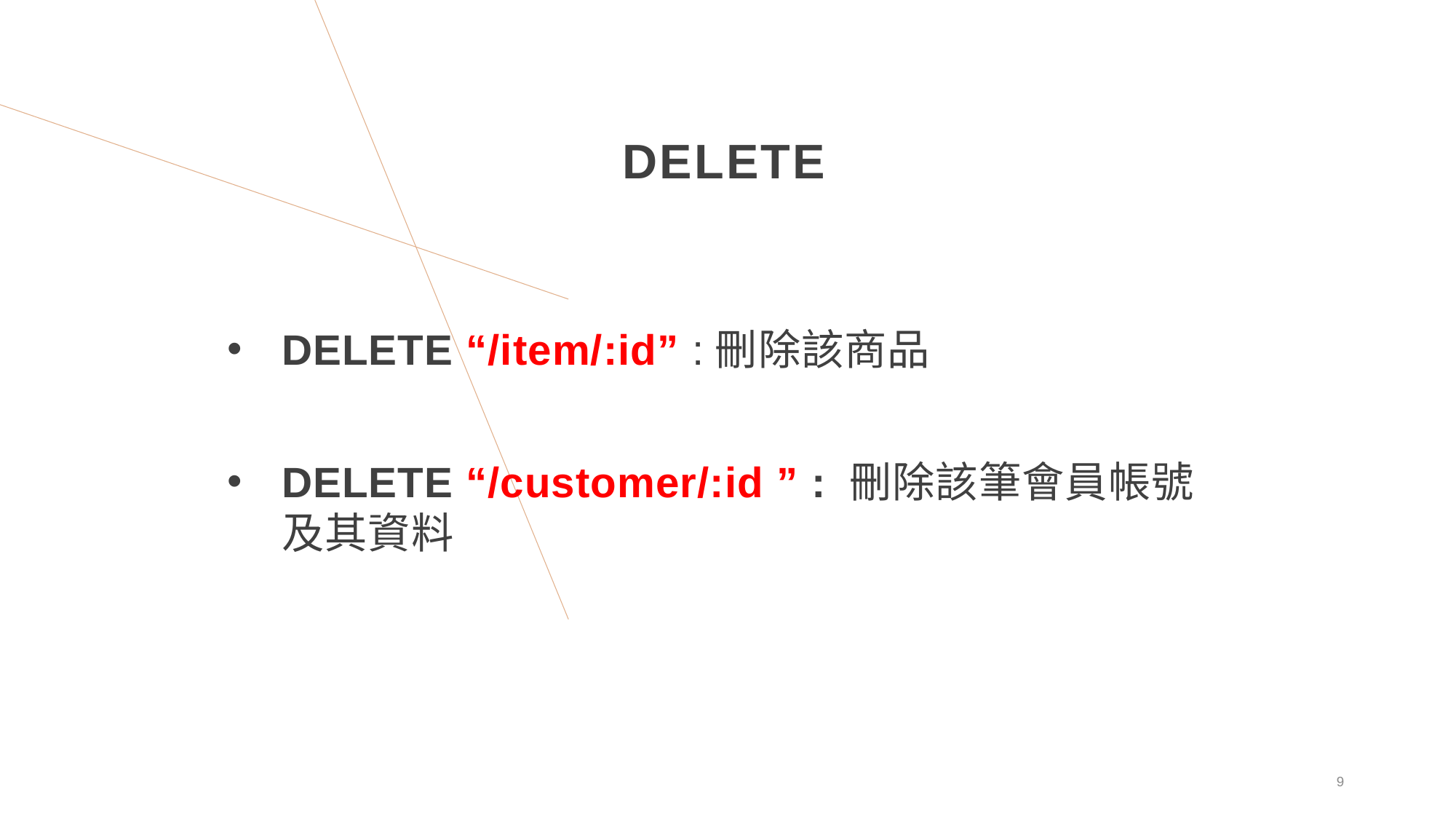

# delete
DELETE “/item/:id” :刪除該商品

DELETE “/customer/:id ” : 刪除該筆會員帳號及其資料
9